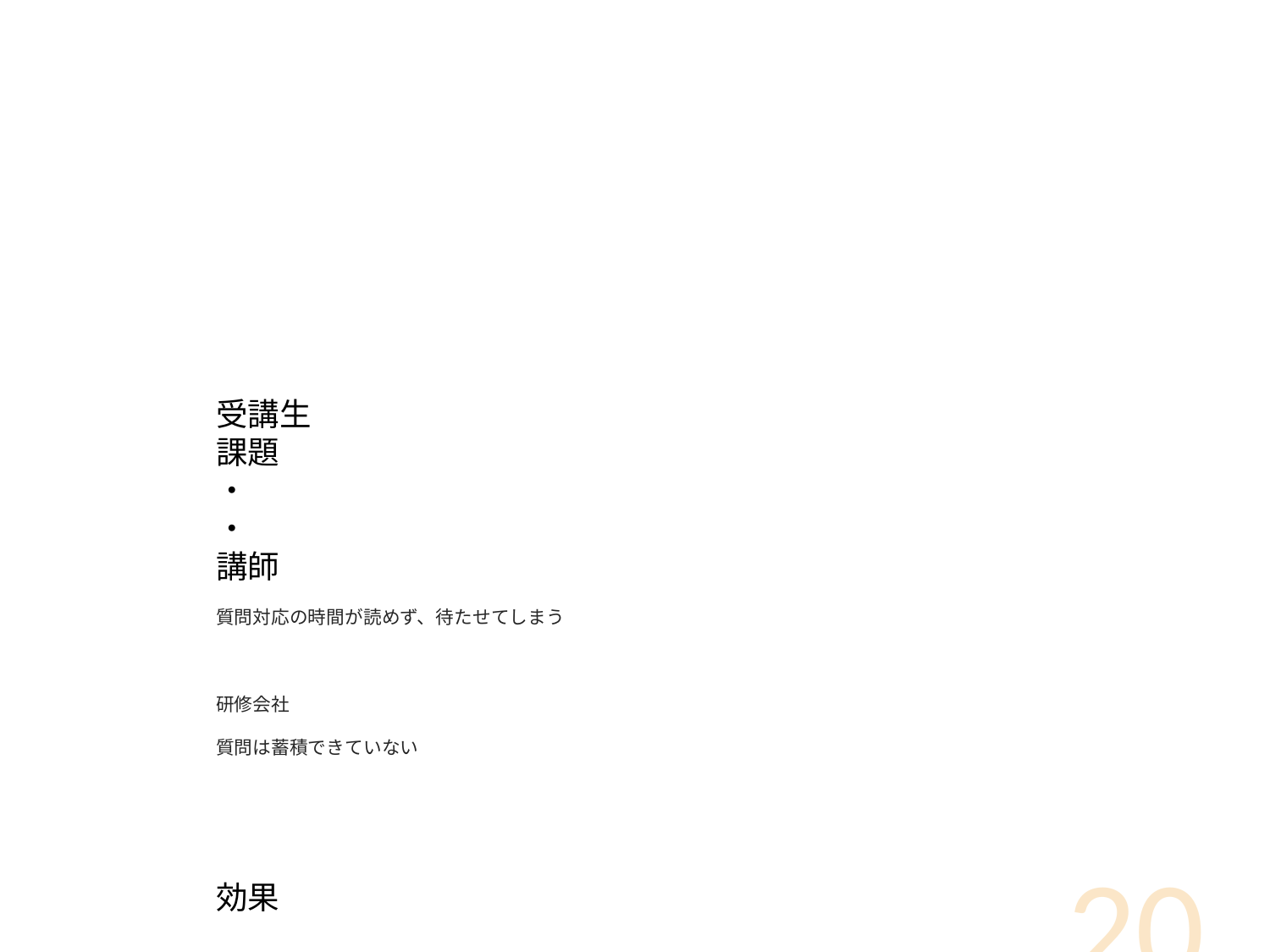

受講生
課題
・
・
講師
質問対応の時間が読めず、待たせてしまう

研修会社
質問は蓄積できていない

効果

自分の課題にあった解決策を見つけることが出来る

20